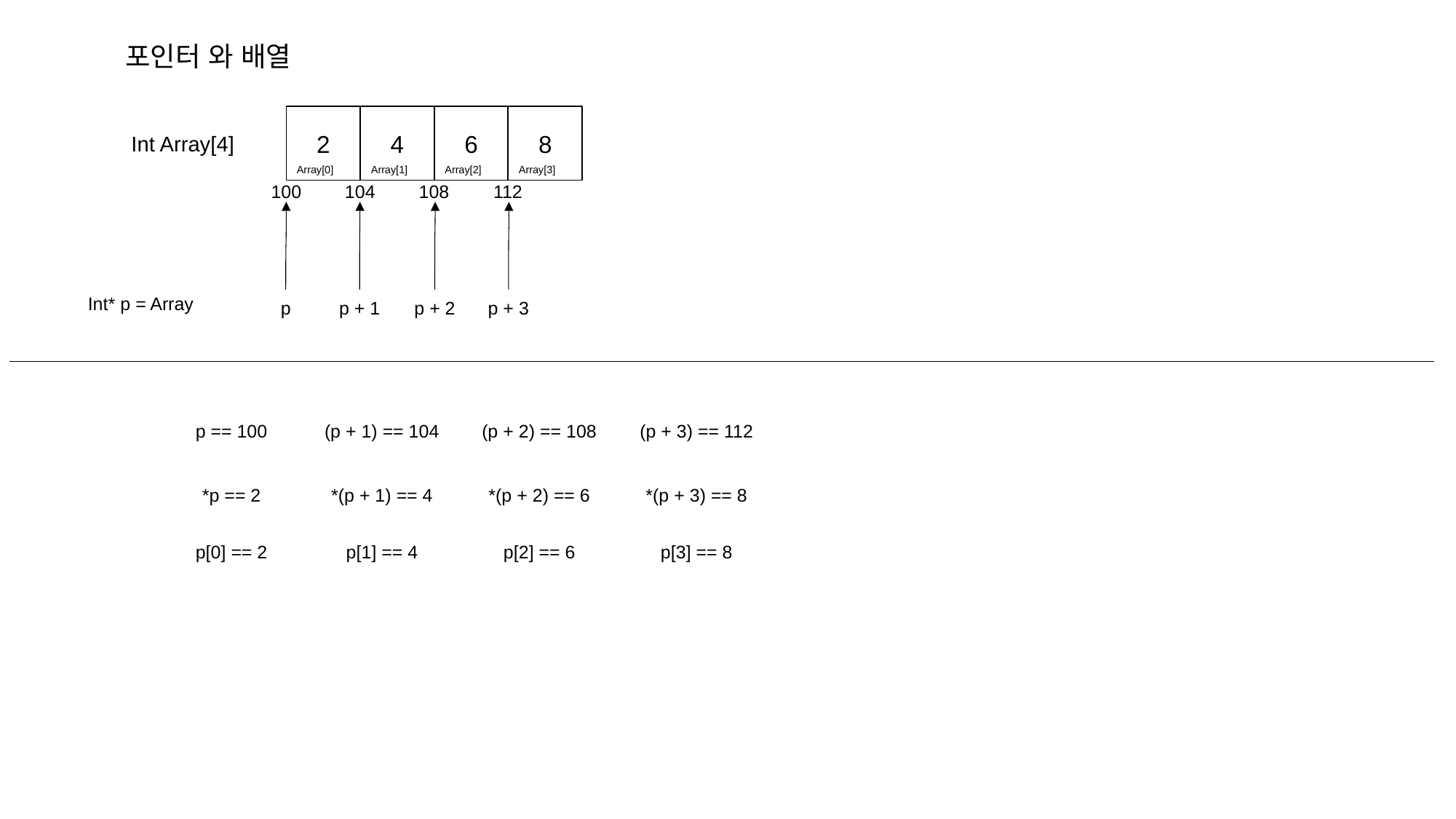

포인터 와 배열
2
Array[0]
100
4
Array[1]
104
6
Array[2]
108
8
Array[3]
112
Int Array[4]
p + 2
p + 3
p
p + 1
Int* p = Array
p == 100
(p + 1) == 104
(p + 2) == 108
(p + 3) == 112
*p == 2
*(p + 1) == 4
*(p + 2) == 6
*(p + 3) == 8
p[0] == 2
p[1] == 4
p[2] == 6
p[3] == 8